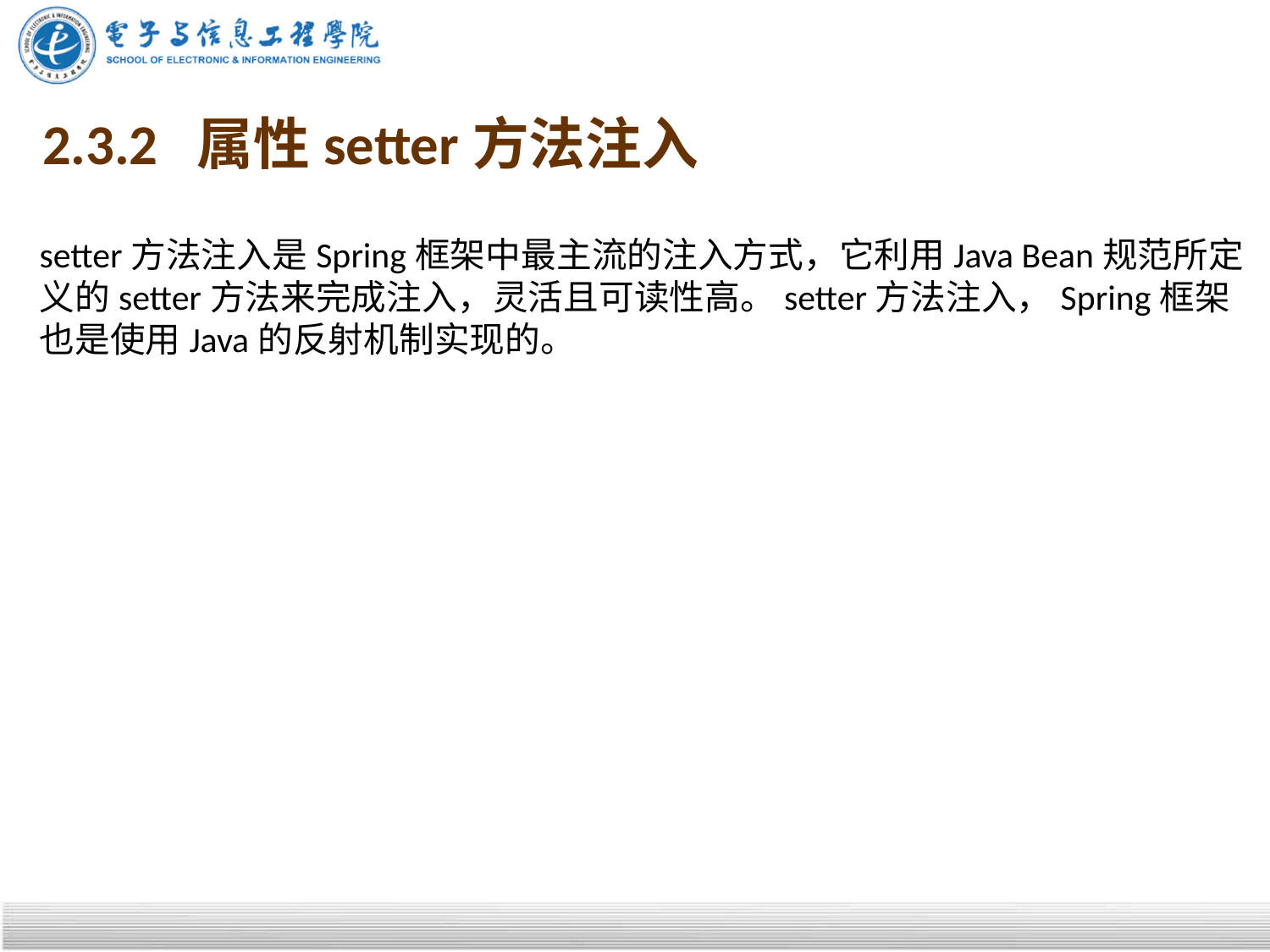

# 2.3.2  属性setter方法注入
setter方法注入是Spring框架中最主流的注入方式，它利用Java Bean规范所定义的setter方法来完成注入，灵活且可读性高。setter方法注入，Spring框架也是使用Java的反射机制实现的。